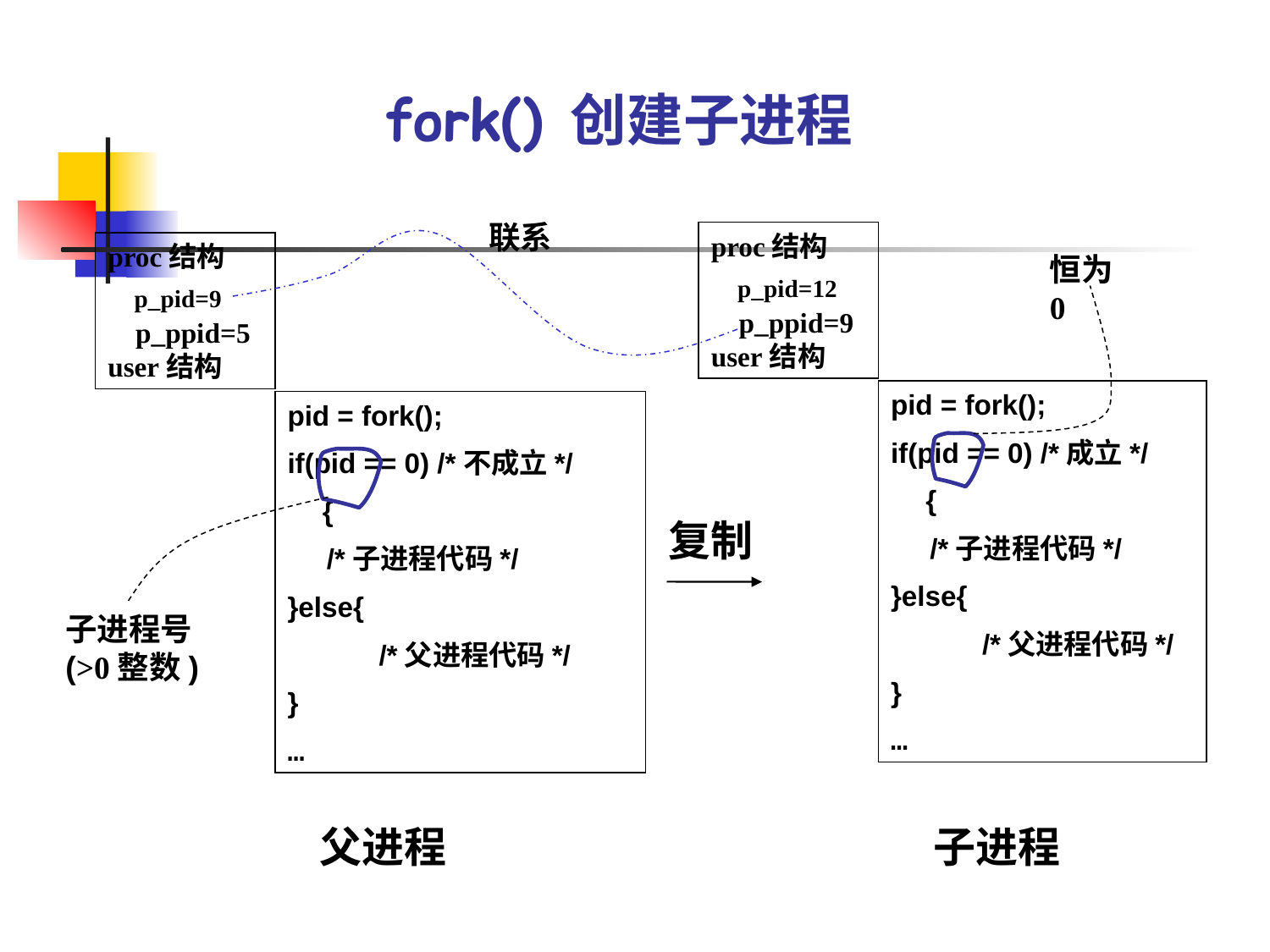

fork() 创建子进程

联系

proc结构
   p_pid=12
    p_ppid=9
user结构
proc结构
   p_pid=9
    p_ppid=5
user结构
恒为0

pid = fork();
if(pid == 0) /*成立*/
　{
     /*子进程代码*/
}else{
　　　/*父进程代码*/
}
…
pid = fork();
if(pid == 0) /*不成立*/
　{
     /*子进程代码*/
}else{
　　　/*父进程代码*/
}
…

复制

子进程号(>0整数)
父进程
子进程